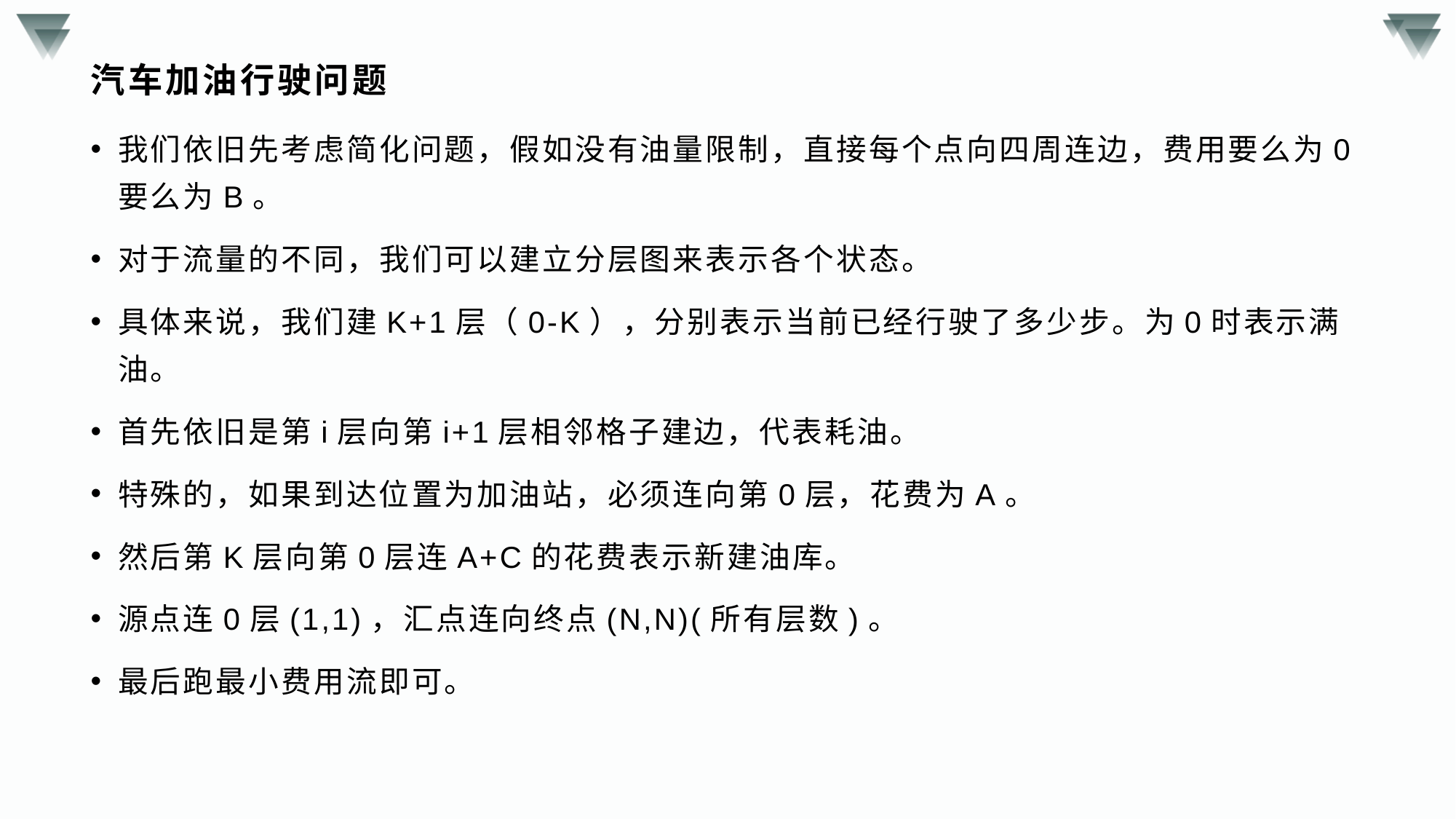

# 汽车加油行驶问题
我们依旧先考虑简化问题，假如没有油量限制，直接每个点向四周连边，费用要么为0要么为B。
对于流量的不同，我们可以建立分层图来表示各个状态。
具体来说，我们建K+1层（0-K），分别表示当前已经行驶了多少步。为0时表示满油。
首先依旧是第i层向第i+1层相邻格子建边，代表耗油。
特殊的，如果到达位置为加油站，必须连向第0层，花费为A。
然后第K层向第0层连A+C的花费表示新建油库。
源点连0层(1,1)，汇点连向终点(N,N)(所有层数)。
最后跑最小费用流即可。